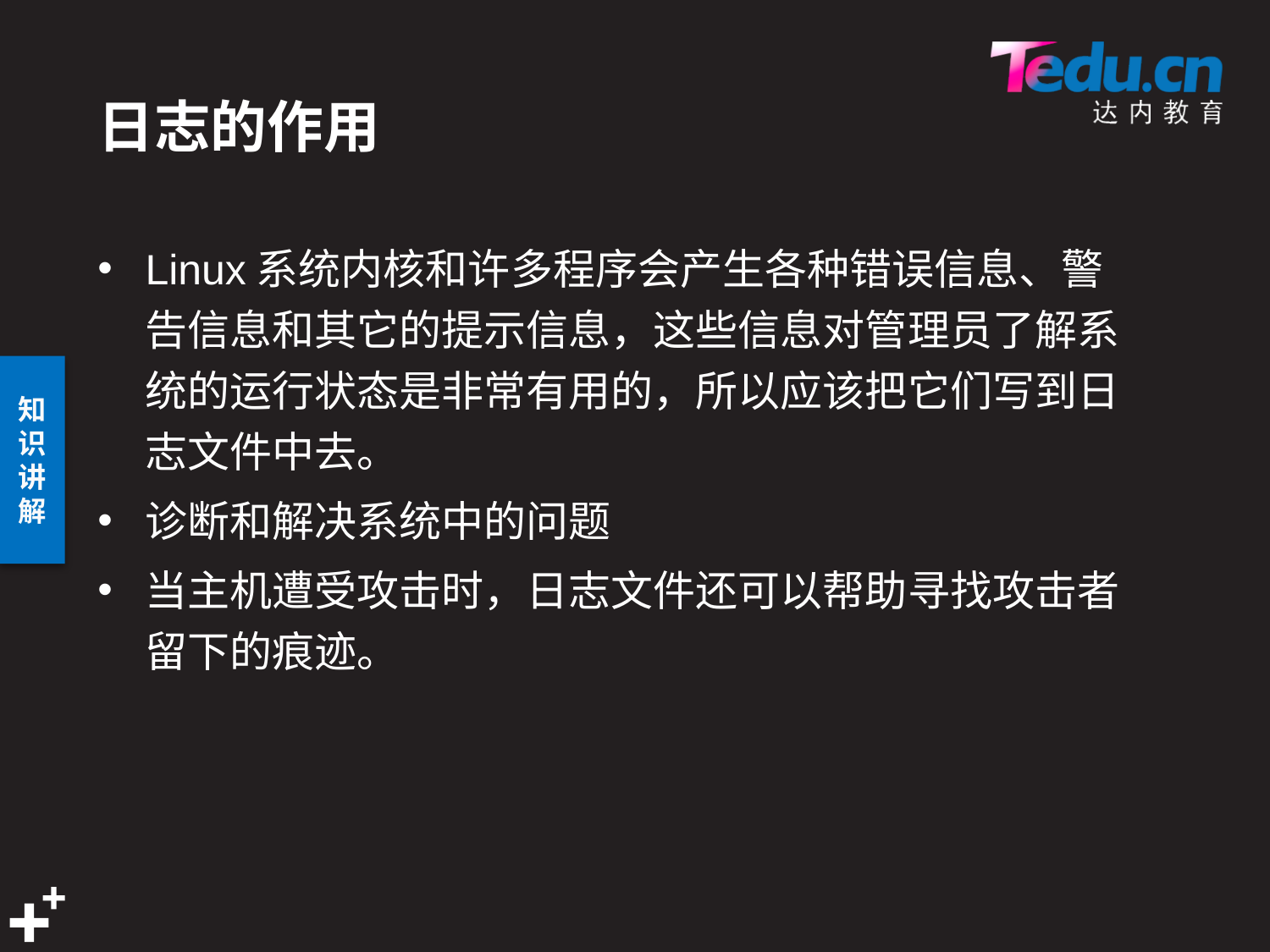

# 日志的作用
Linux系统内核和许多程序会产生各种错误信息、警告信息和其它的提示信息，这些信息对管理员了解系统的运行状态是非常有用的，所以应该把它们写到日志文件中去。
诊断和解决系统中的问题
当主机遭受攻击时，日志文件还可以帮助寻找攻击者留下的痕迹。